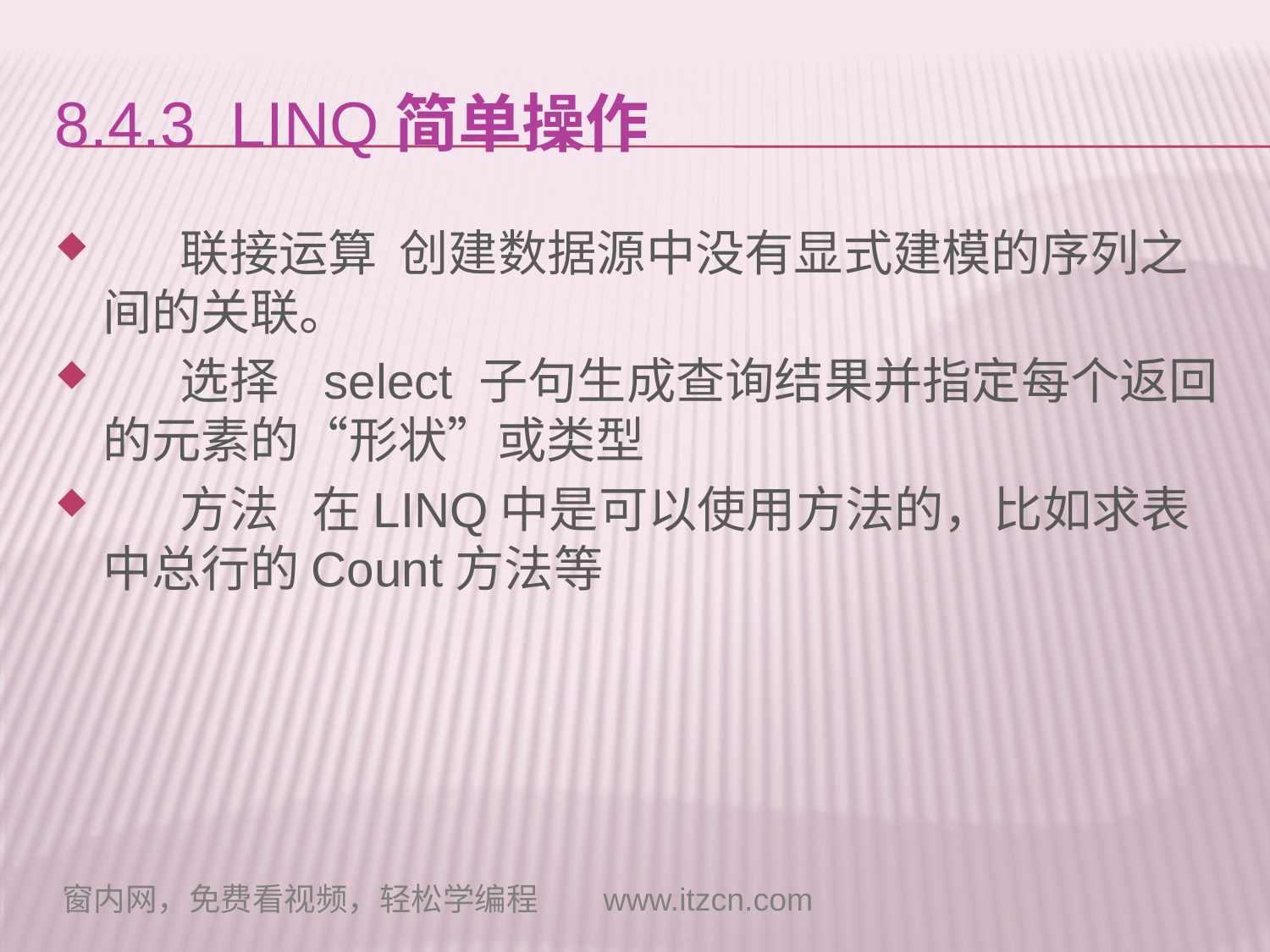

# 8.4.3  LINQ简单操作
      联接运算  创建数据源中没有显式建模的序列之间的关联。
      选择   select 子句生成查询结果并指定每个返回的元素的“形状”或类型
      方法   在LINQ中是可以使用方法的，比如求表中总行的Count方法等